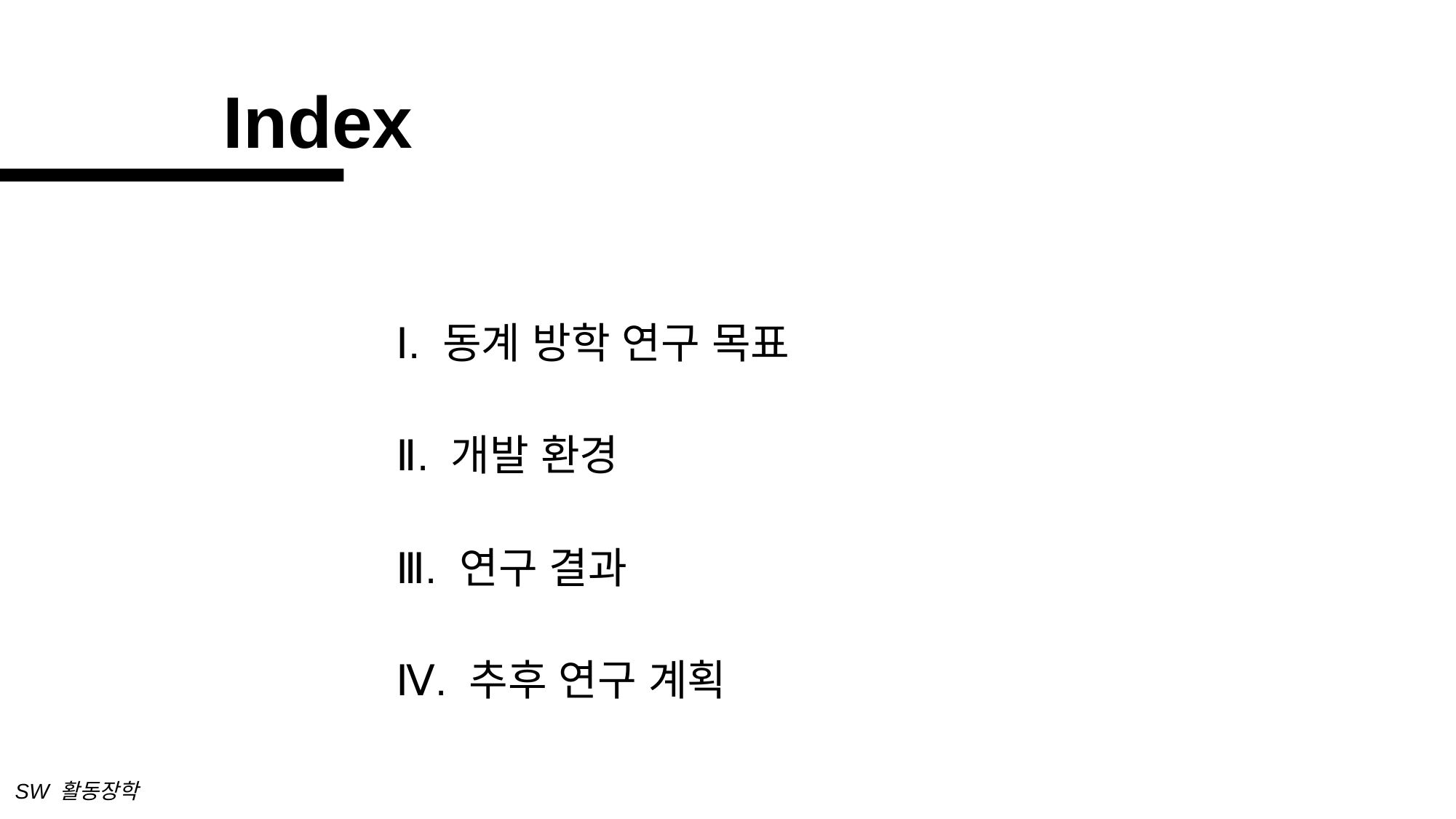

Index

Ⅰ. 동계 방학 연구 목표
Ⅱ. 개발 환경
Ⅲ. 연구 결과
Ⅳ. 추후 연구 계획
SW 활동장학